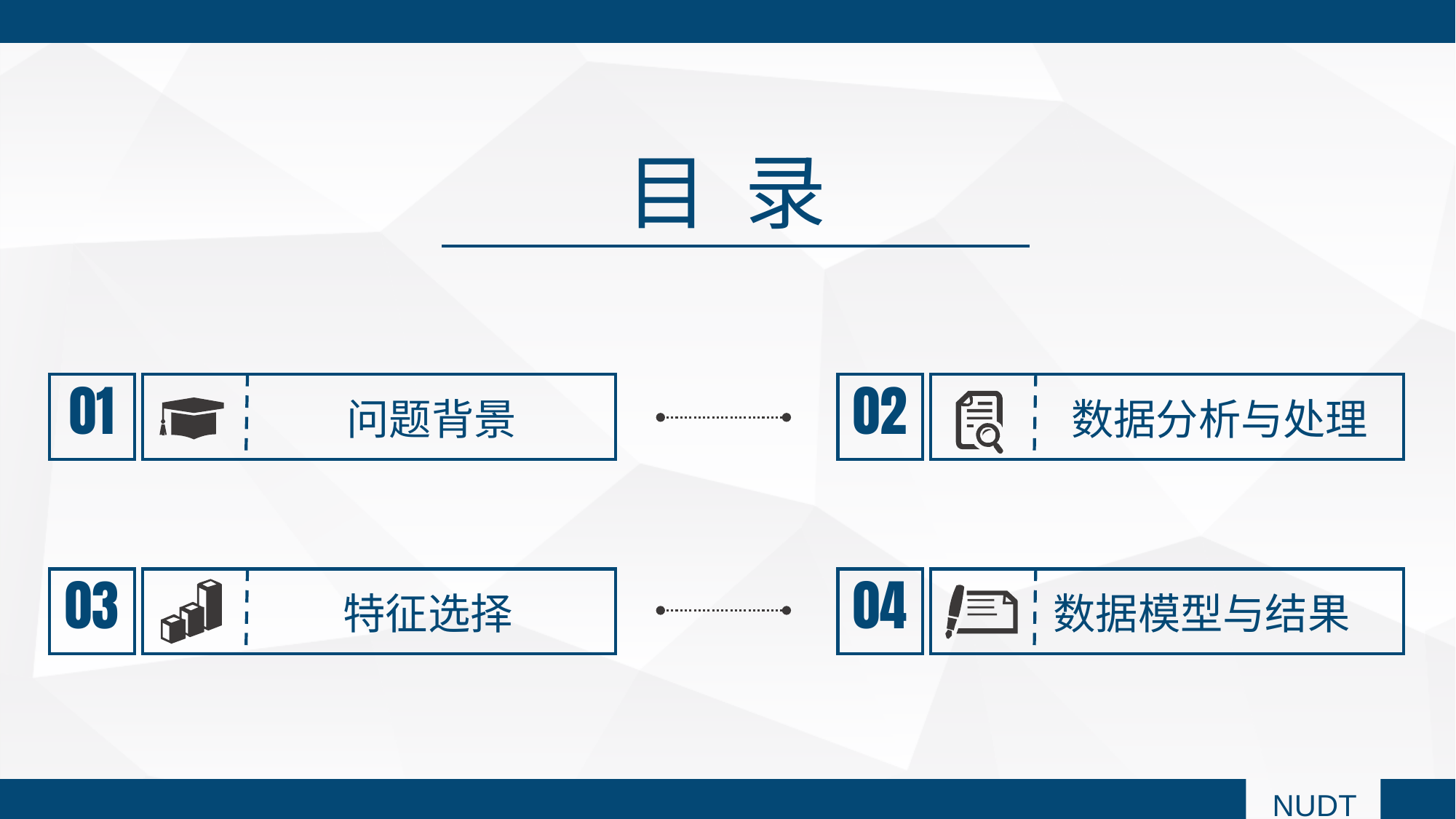

目  录

01

问题背景

02

  数据分析与处理

03

  特征选择

04

数据模型与结果

NUDT